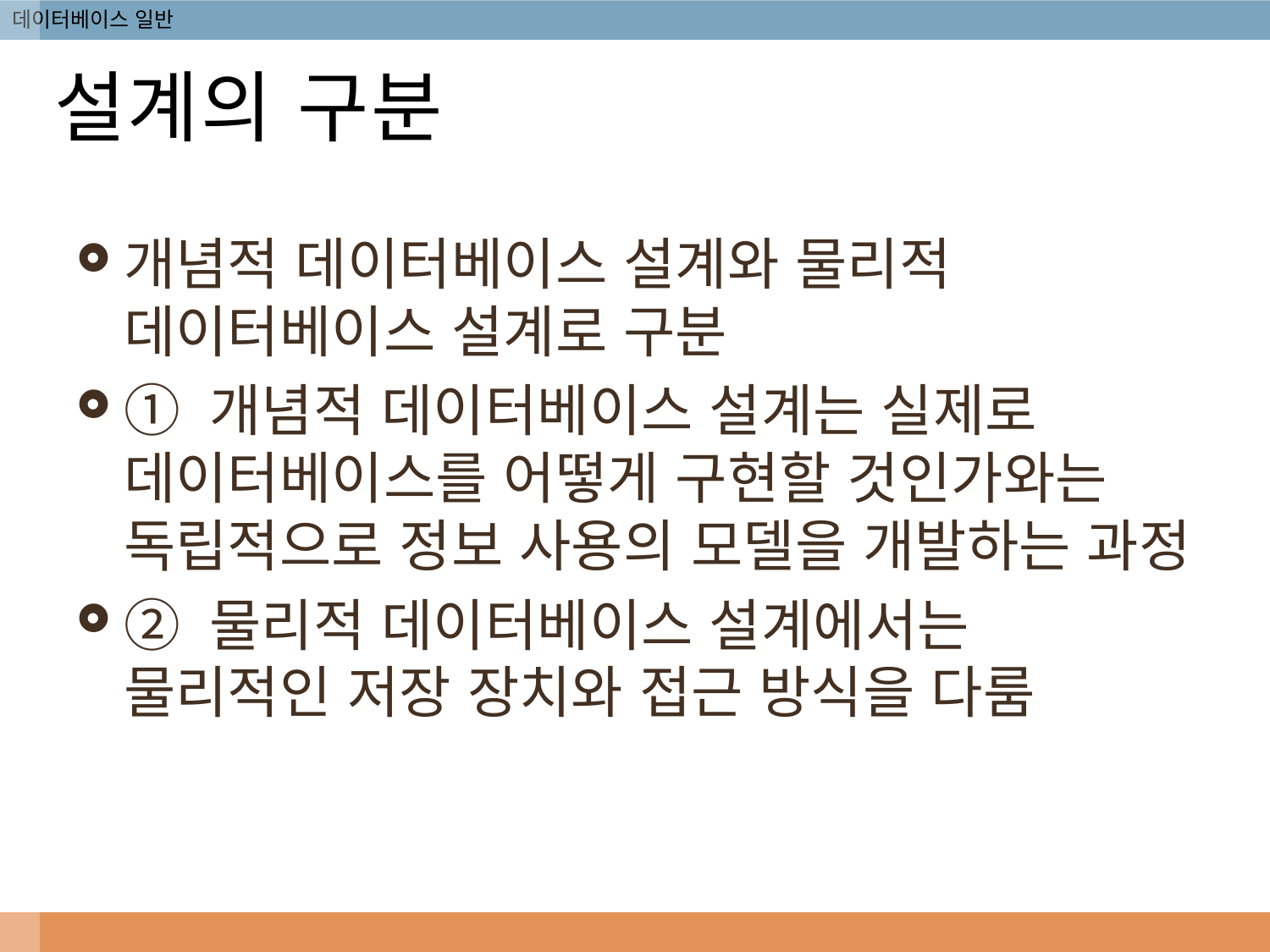

# 설계의 구분
개념적 데이터베이스 설계와 물리적 데이터베이스 설계로 구분
① 개념적 데이터베이스 설계는 실제로 데이터베이스를 어떻게 구현할 것인가와는 독립적으로 정보 사용의 모델을 개발하는 과정
② 물리적 데이터베이스 설계에서는 물리적인 저장 장치와 접근 방식을 다룸